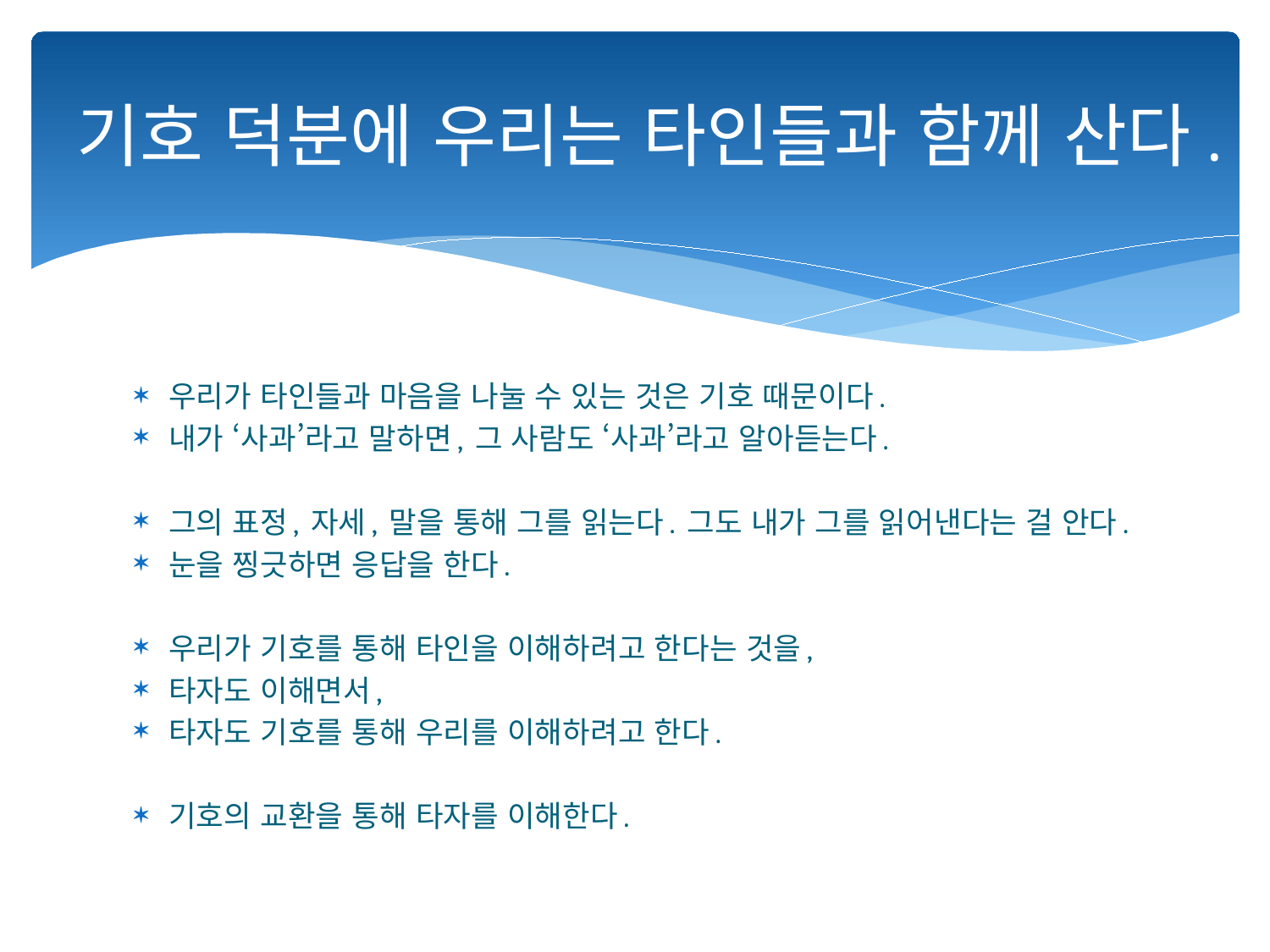

# 기호 덕분에 우리는 타인들과 함께 산다.
우리가 타인들과 마음을 나눌 수 있는 것은 기호 때문이다.
내가 ‘사과’라고 말하면, 그 사람도 ‘사과’라고 알아듣는다.

그의 표정, 자세, 말을 통해 그를 읽는다. 그도 내가 그를 읽어낸다는 걸 안다.
눈을 찡긋하면 응답을 한다.

우리가 기호를 통해 타인을 이해하려고 한다는 것을,
타자도 이해면서,
타자도 기호를 통해 우리를 이해하려고 한다.

기호의 교환을 통해 타자를 이해한다.